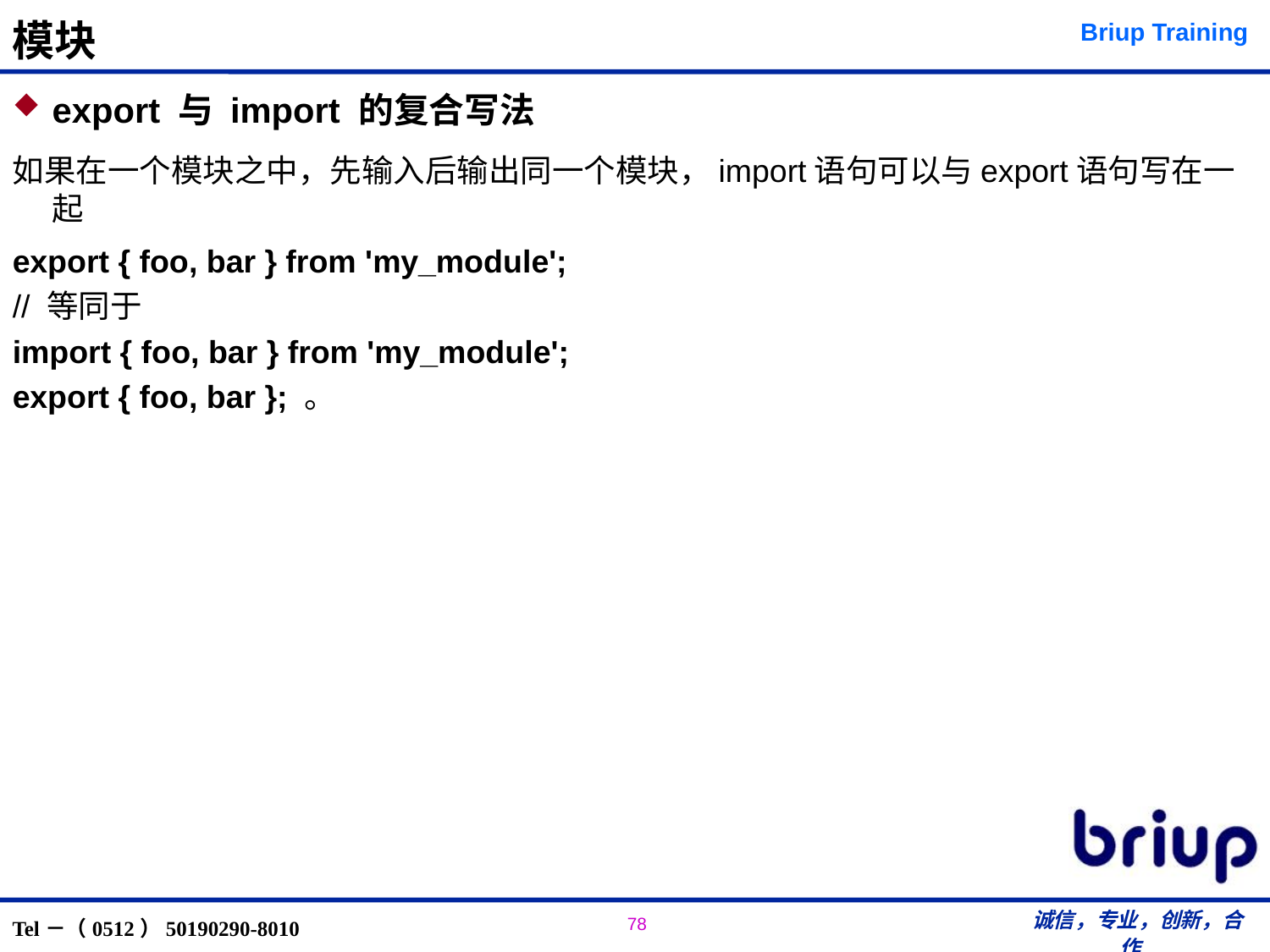

# 模块
export 与 import 的复合写法
如果在一个模块之中，先输入后输出同一个模块，import语句可以与export语句写在一起
export { foo, bar } from 'my_module';
// 等同于
import { foo, bar } from 'my_module';
export { foo, bar }; 。